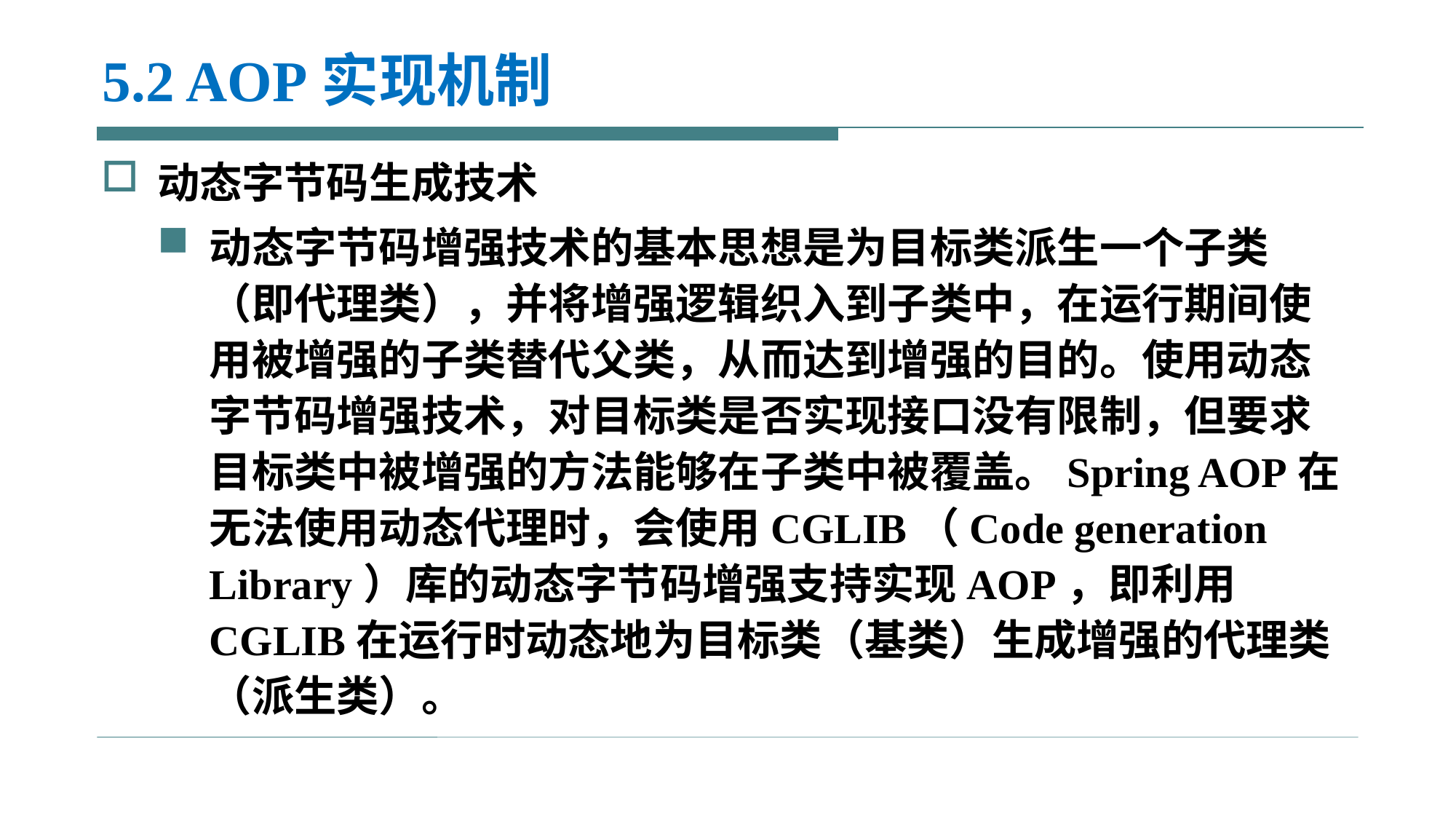

# 5.2 AOP实现机制
动态字节码生成技术
动态字节码增强技术的基本思想是为目标类派生一个子类（即代理类），并将增强逻辑织入到子类中，在运行期间使用被增强的子类替代父类，从而达到增强的目的。使用动态字节码增强技术，对目标类是否实现接口没有限制，但要求目标类中被增强的方法能够在子类中被覆盖。Spring AOP在无法使用动态代理时，会使用CGLIB（Code generation Library）库的动态字节码增强支持实现AOP，即利用CGLIB在运行时动态地为目标类（基类）生成增强的代理类（派生类）。
12